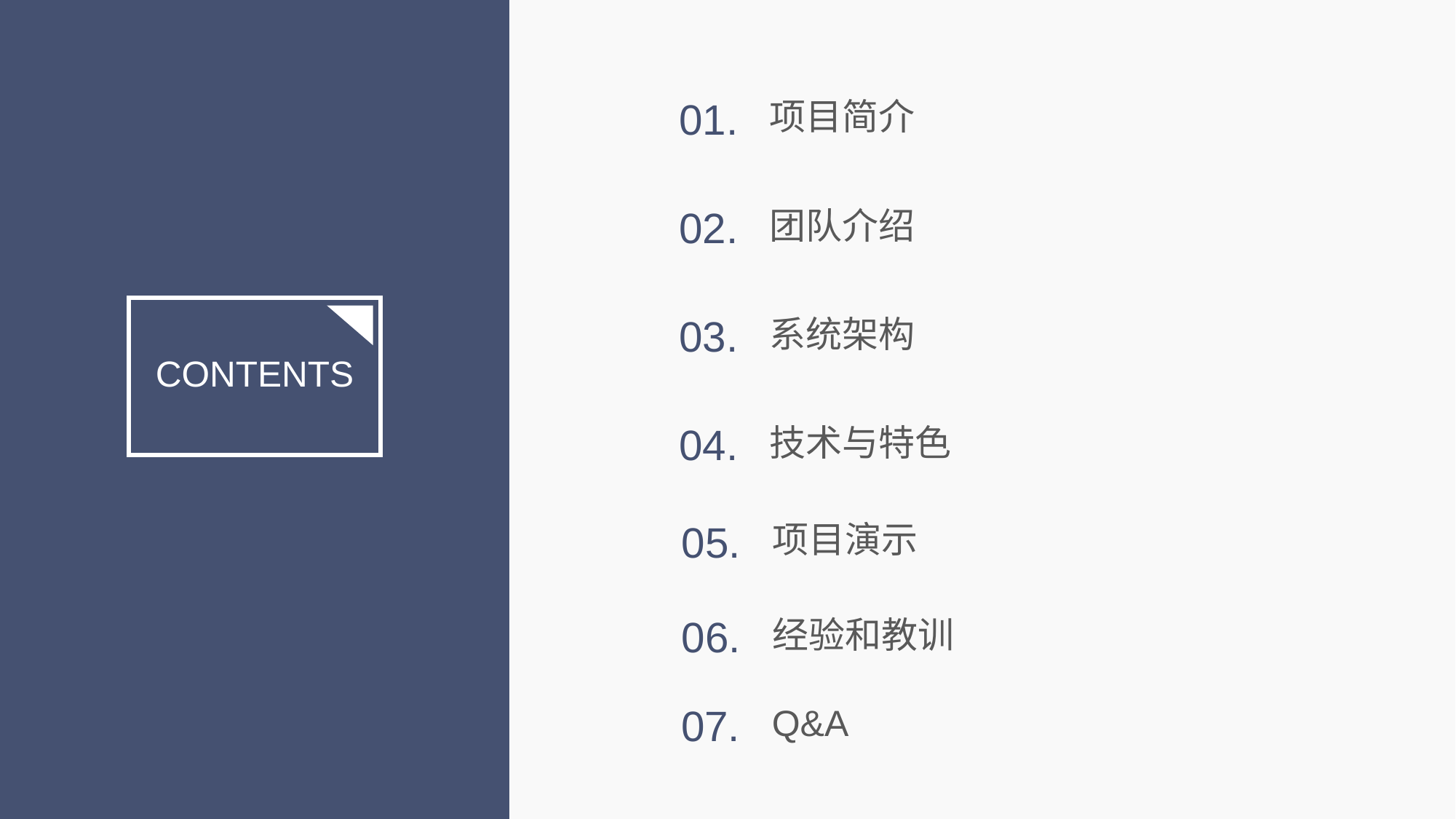

01.
项目简介
02.
团队介绍

03.

系统架构
CONTENTS
04.
技术与特色
05.
项目演示
06.
经验和教训
07.
Q&A